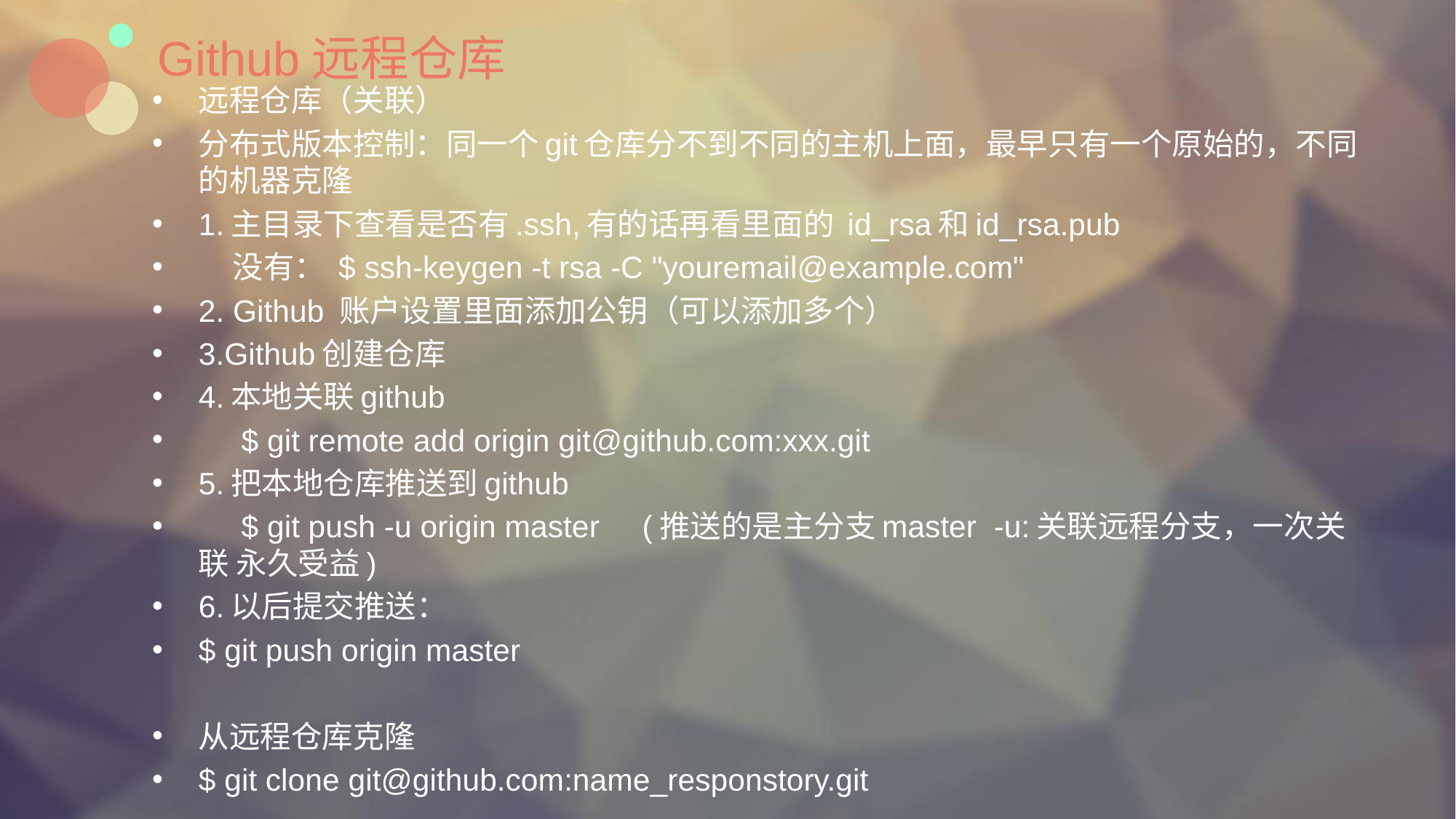

# Github远程仓库
远程仓库（关联）
分布式版本控制：同一个git仓库分不到不同的主机上面，最早只有一个原始的，不同的机器克隆
1.主目录下查看是否有.ssh,有的话再看里面的 id_rsa和id_rsa.pub
    没有： $ ssh-keygen -t rsa -C "youremail@example.com"
2. Github 账户设置里面添加公钥（可以添加多个）
3.Github创建仓库
4.本地关联github
     $ git remote add origin git@github.com:xxx.git
5.把本地仓库推送到github
     $ git push -u origin master     (推送的是主分支master  -u:关联远程分支，一次关联 永久受益)
6.以后提交推送：
$ git push origin master

从远程仓库克隆
$ git clone git@github.com:name_responstory.git